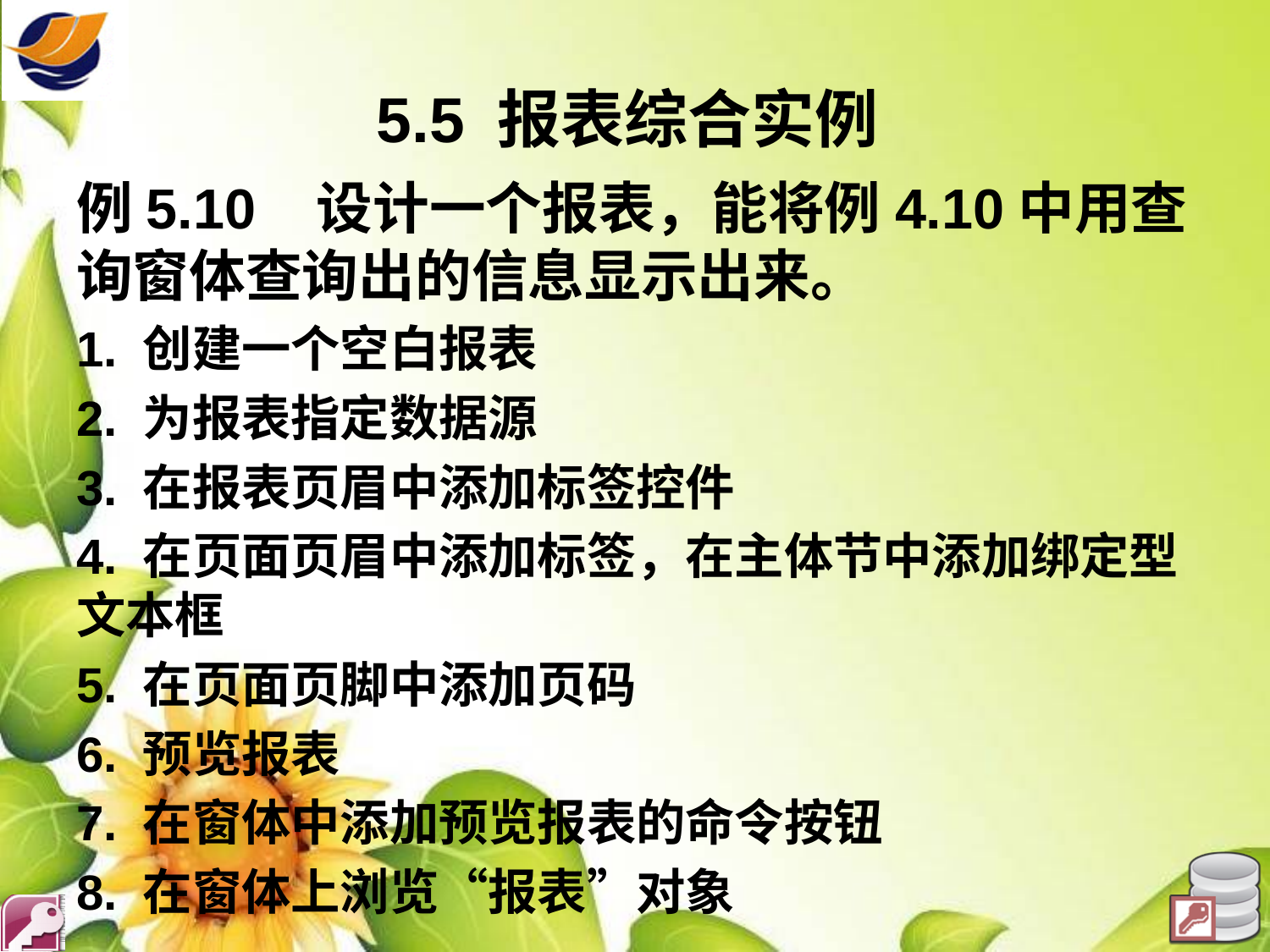

# 5.5 报表综合实例
例5.10   设计一个报表，能将例4.10中用查询窗体查询出的信息显示出来。
1. 创建一个空白报表
2. 为报表指定数据源
3. 在报表页眉中添加标签控件
4. 在页面页眉中添加标签，在主体节中添加绑定型文本框
5. 在页面页脚中添加页码
6. 预览报表
7. 在窗体中添加预览报表的命令按钮
8. 在窗体上浏览“报表”对象